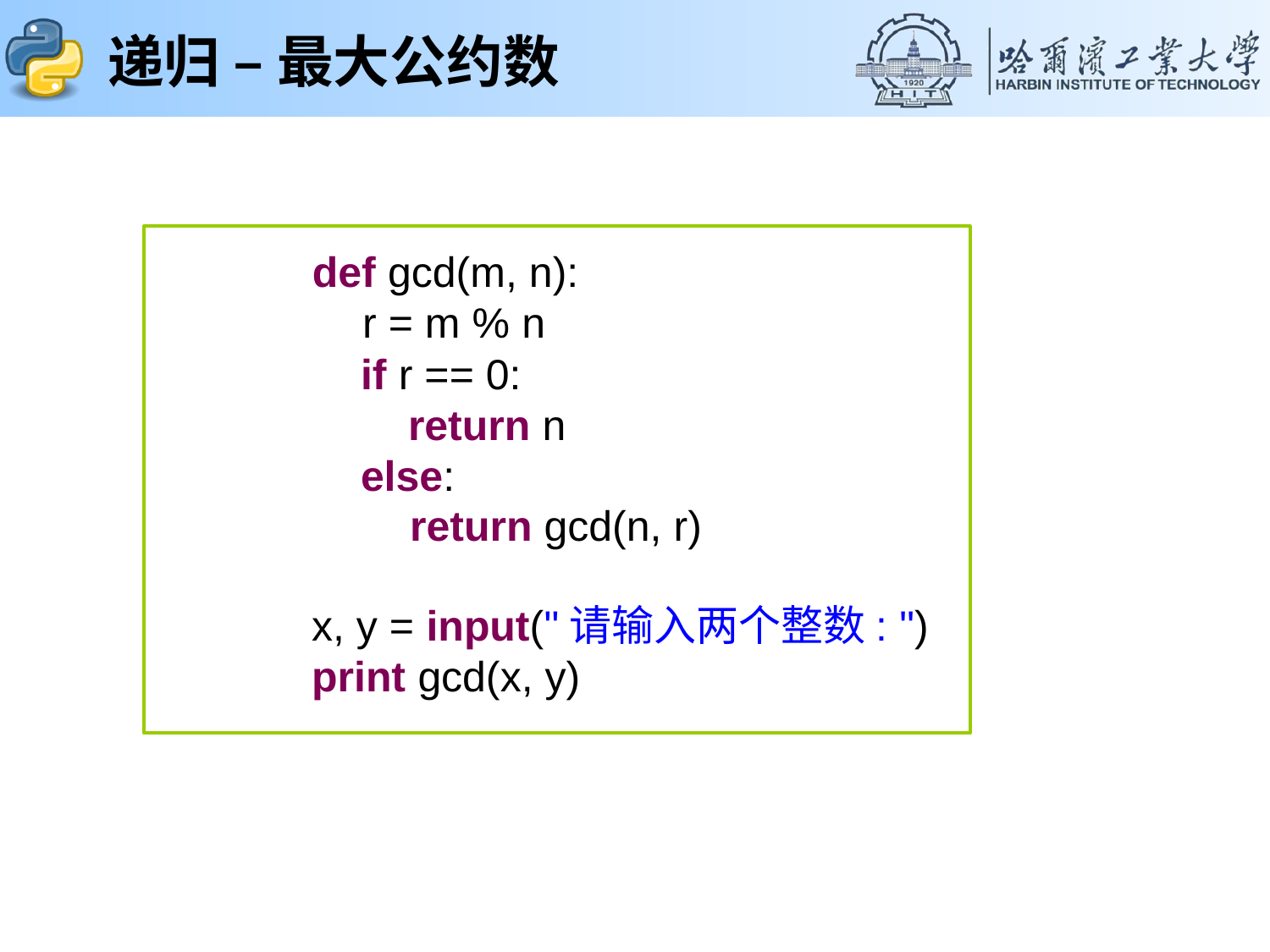

# 递归 – 最大公约数

def gcd(m, n):

r = m % n

    return gcd(n, r)
if r == 0:
    return n
else:
x, y = input("请输入两个整数: ")
print gcd(x, y)